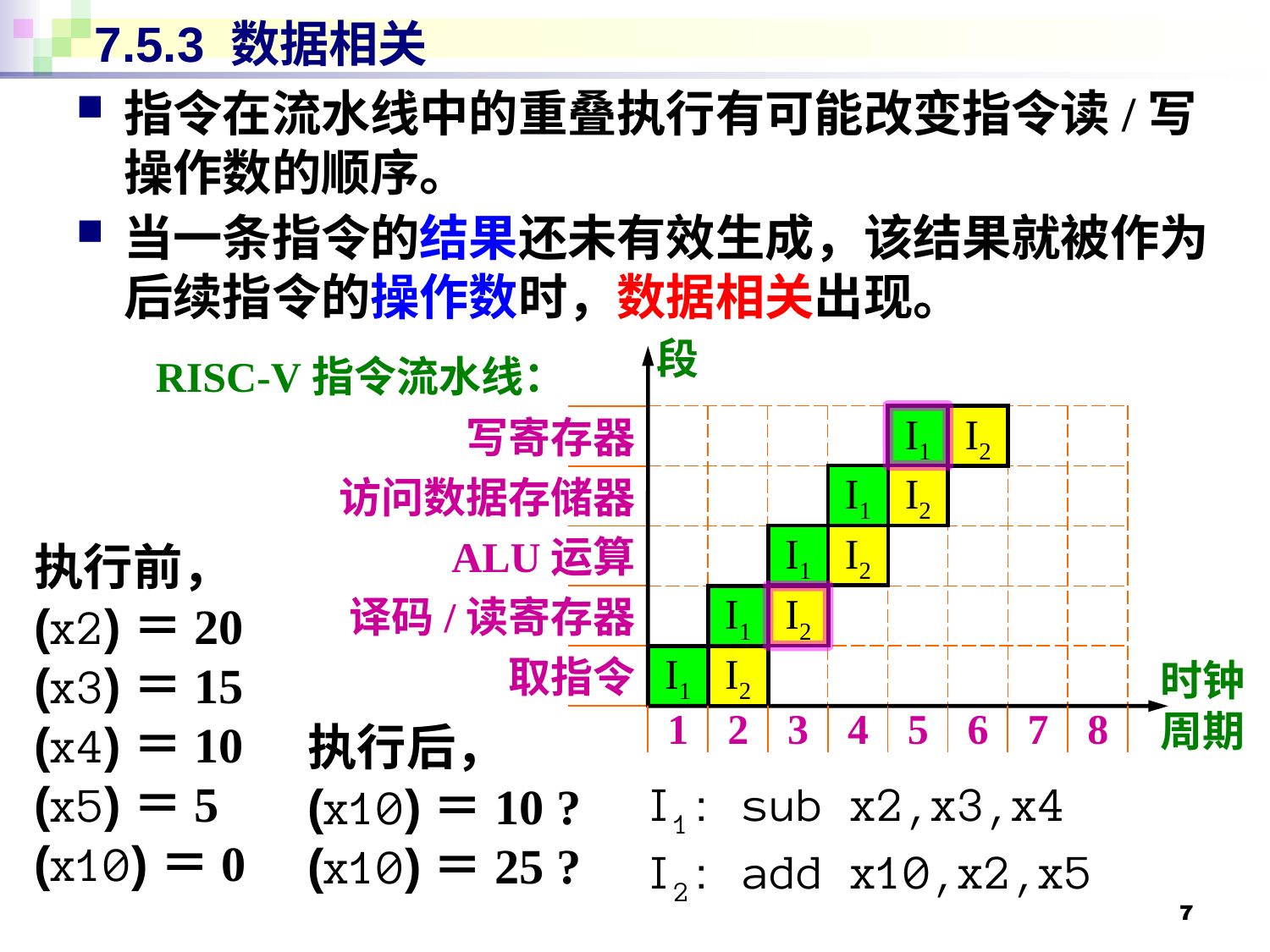

# 7.5.3 数据相关
指令在流水线中的重叠执行有可能改变指令读/写操作数的顺序。
当一条指令的结果还未有效生成，该结果就被作为后续指令的操作数时，数据相关出现。
段
RISC-V指令流水线：

|  |  |  |  |  |  |  |  |
| --- | --- | --- | --- | --- | --- | --- | --- |
|  |  |  |  |  |  |  |  |
|  |  |  |  |  |  |  |  |
|  |  |  |  |  |  |  |  |
|  |  |  |  |  |  |  |  |
写寄存器
|  |
| --- |
|  |
|  |
|  |
|  |
I1
I2
I1
I2
访问数据存储器
I1
I2
ALU运算
执行前，
(x2)＝20
(x3)＝15
(x4)＝10
(x5)＝5
(x10)＝0

译码/读寄存器
I1
I2
I1
I2
取指令
时钟
周期
1
2
3
4
5
6
7
8
|  |  |  |  |  |  |  |  |
| --- | --- | --- | --- | --- | --- | --- | --- |

执行后，
(x10)＝10 ?
(x10)＝25 ?
I1: sub x2,x3,x4
I2: add x10,x2,x5
7